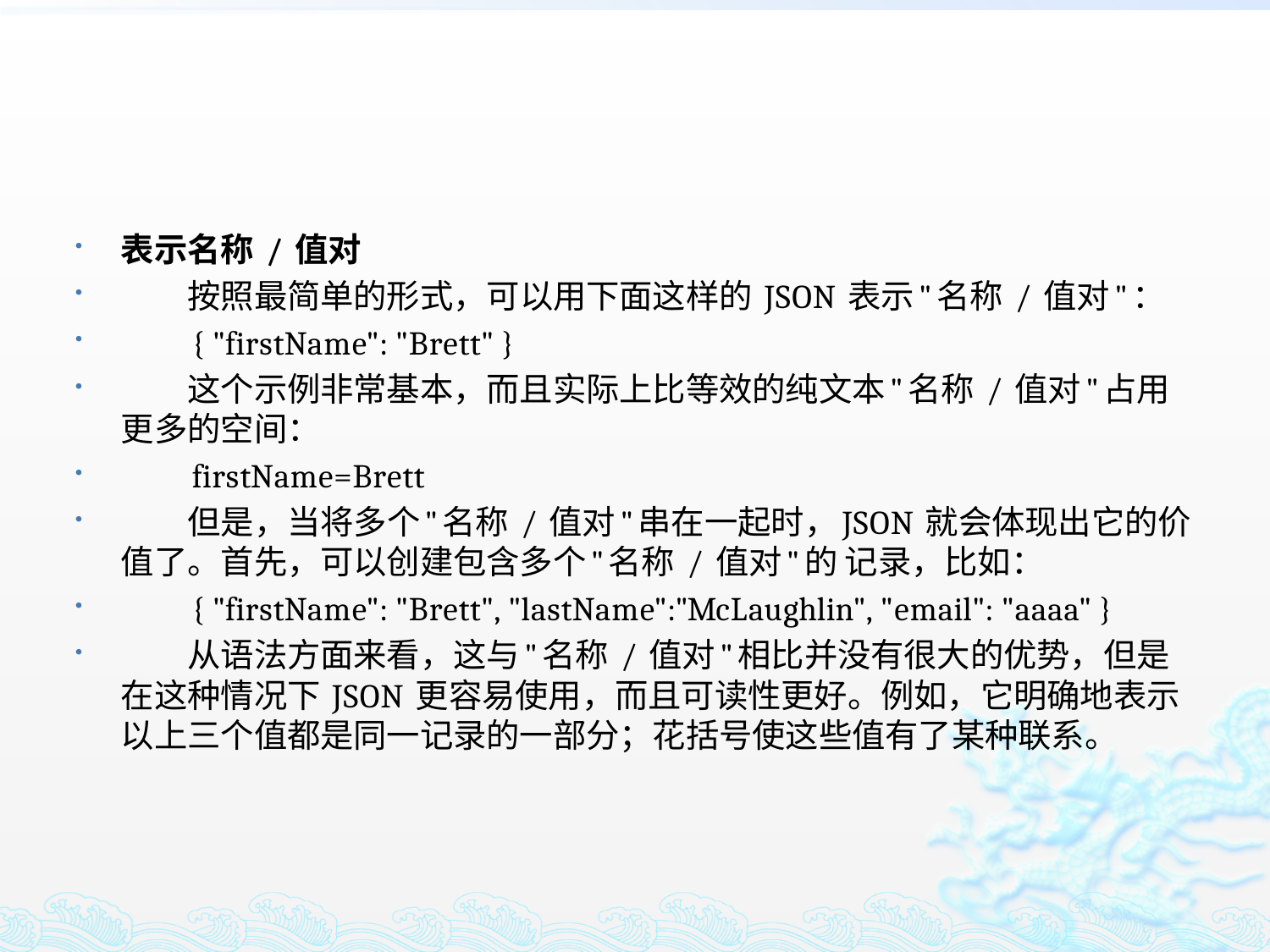

#
表示名称 / 值对
　　按照最简单的形式，可以用下面这样的 JSON 表示"名称 / 值对"：
　　{ "firstName": "Brett" }
　　这个示例非常基本，而且实际上比等效的纯文本"名称 / 值对"占用更多的空间：
　　firstName=Brett
　　但是，当将多个"名称 / 值对"串在一起时，JSON 就会体现出它的价值了。首先，可以创建包含多个"名称 / 值对"的 记录，比如：
　　{ "firstName": "Brett", "lastName":"McLaughlin", "email": "aaaa" }
　　从语法方面来看，这与"名称 / 值对"相比并没有很大的优势，但是在这种情况下 JSON 更容易使用，而且可读性更好。例如，它明确地表示以上三个值都是同一记录的一部分；花括号使这些值有了某种联系。